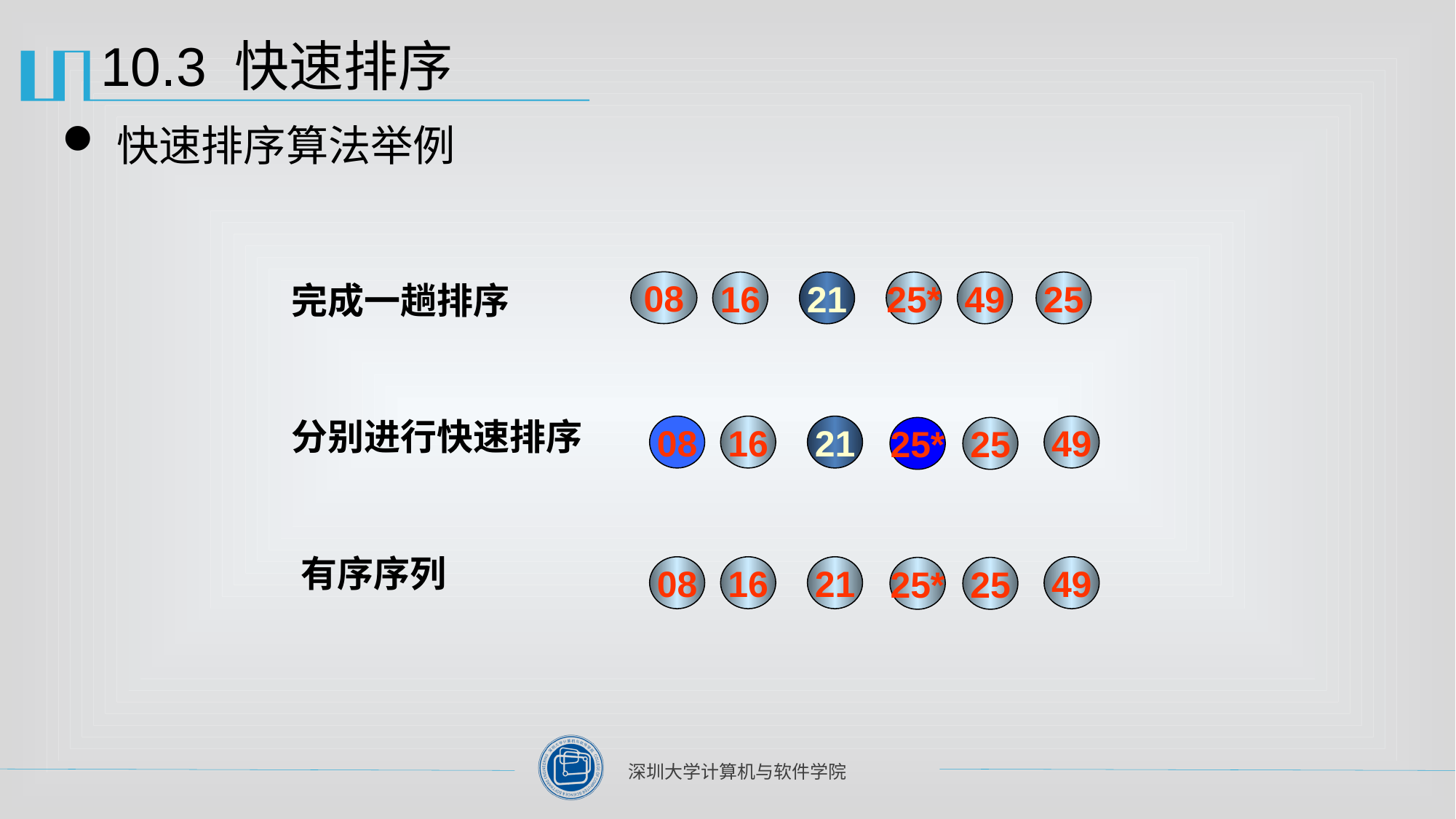

# 10.3 快速排序
快速排序算法举例

08
完成一趟排序
16
21
25*
49
25
分别进行快速排序
08
16
21
49
25*
25
有序序列
08
16
21
49
25*
25
37